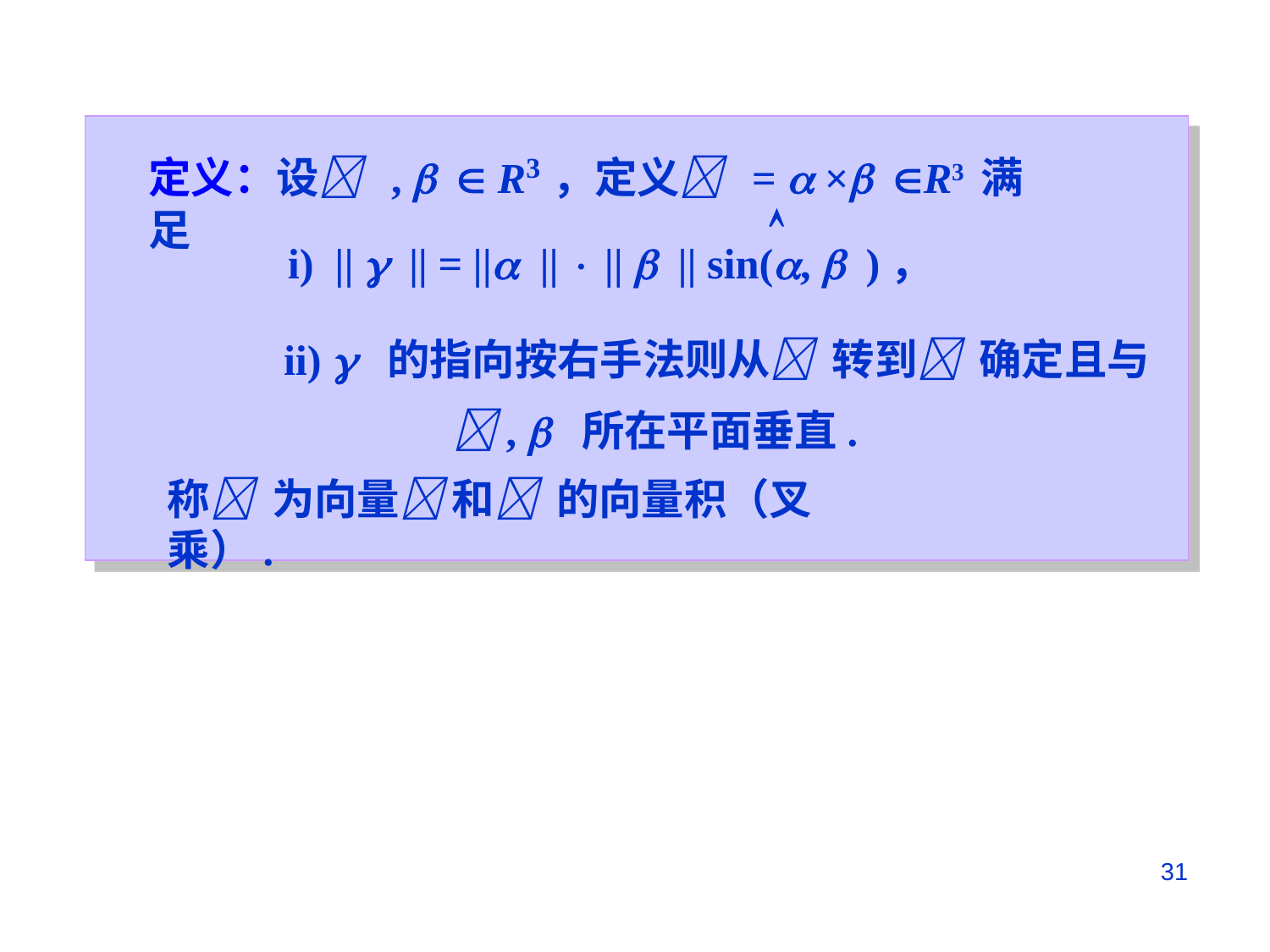

定义：设α  , β  ∈ R3，定义γ  = α ×β  ∈R3 满足
∧
i)  || γ  || = ||α  || ⋅ || β  || sin(α, β  )，
ii) γ  的指向按右手法则从α  转到β  确定且与 α, β  所在平面垂直.
称γ  为向量α 和β  的向量积（叉乘）.
31